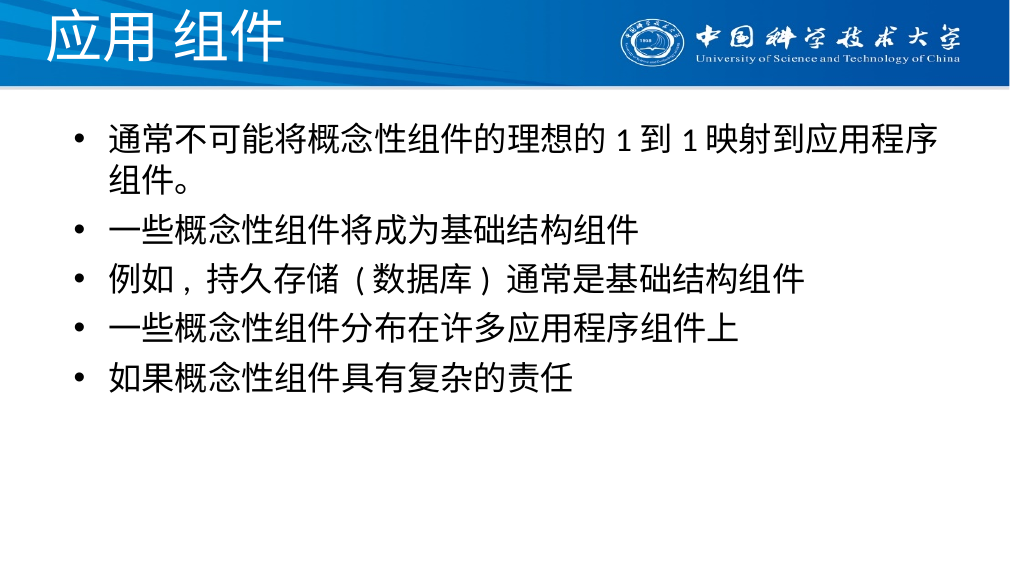

# 应用 组件
通常不可能将概念性组件的理想的1到1映射到应用程序组件。
一些概念性组件将成为基础结构组件
例如, 持久存储 (数据库) 通常是基础结构组件
一些概念性组件分布在许多应用程序组件上
如果概念性组件具有复杂的责任